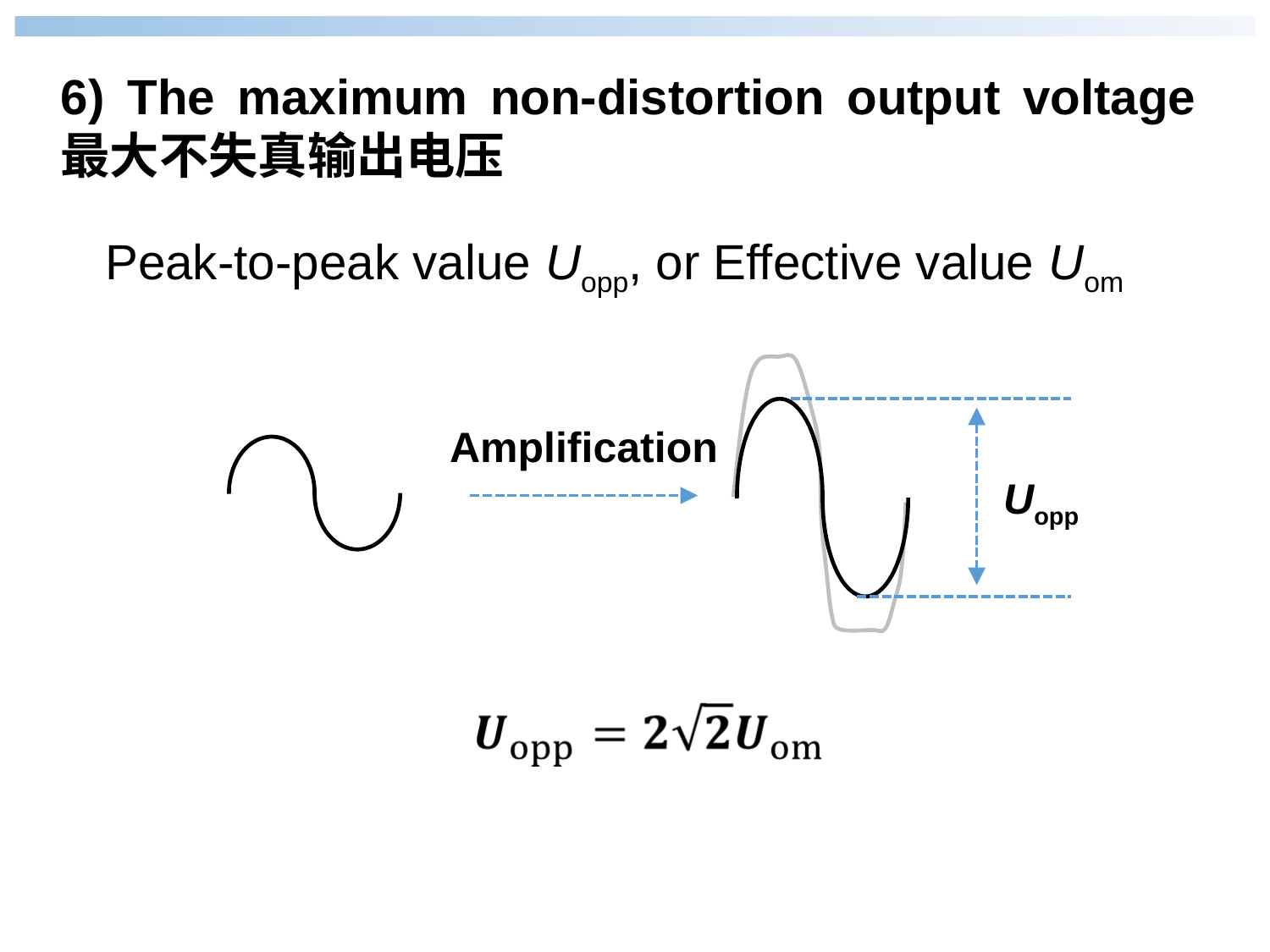

6) The maximum non-distortion output voltage 最大不失真输出电压
Peak-to-peak value Uopp, or Effective value Uom

Amplification

Uopp